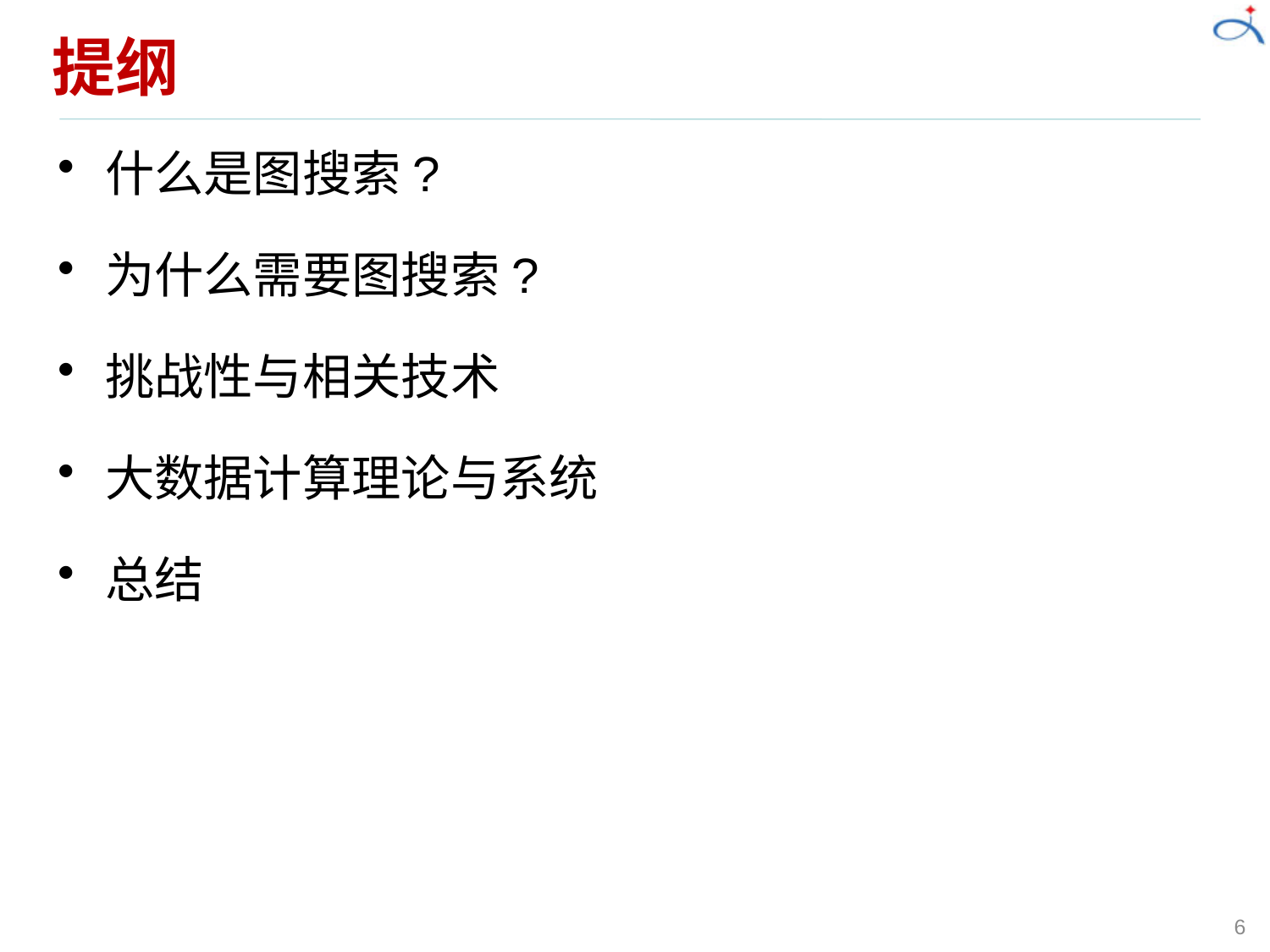

# 提纲
什么是图搜索?
为什么需要图搜索?
挑战性与相关技术
大数据计算理论与系统
总结
6